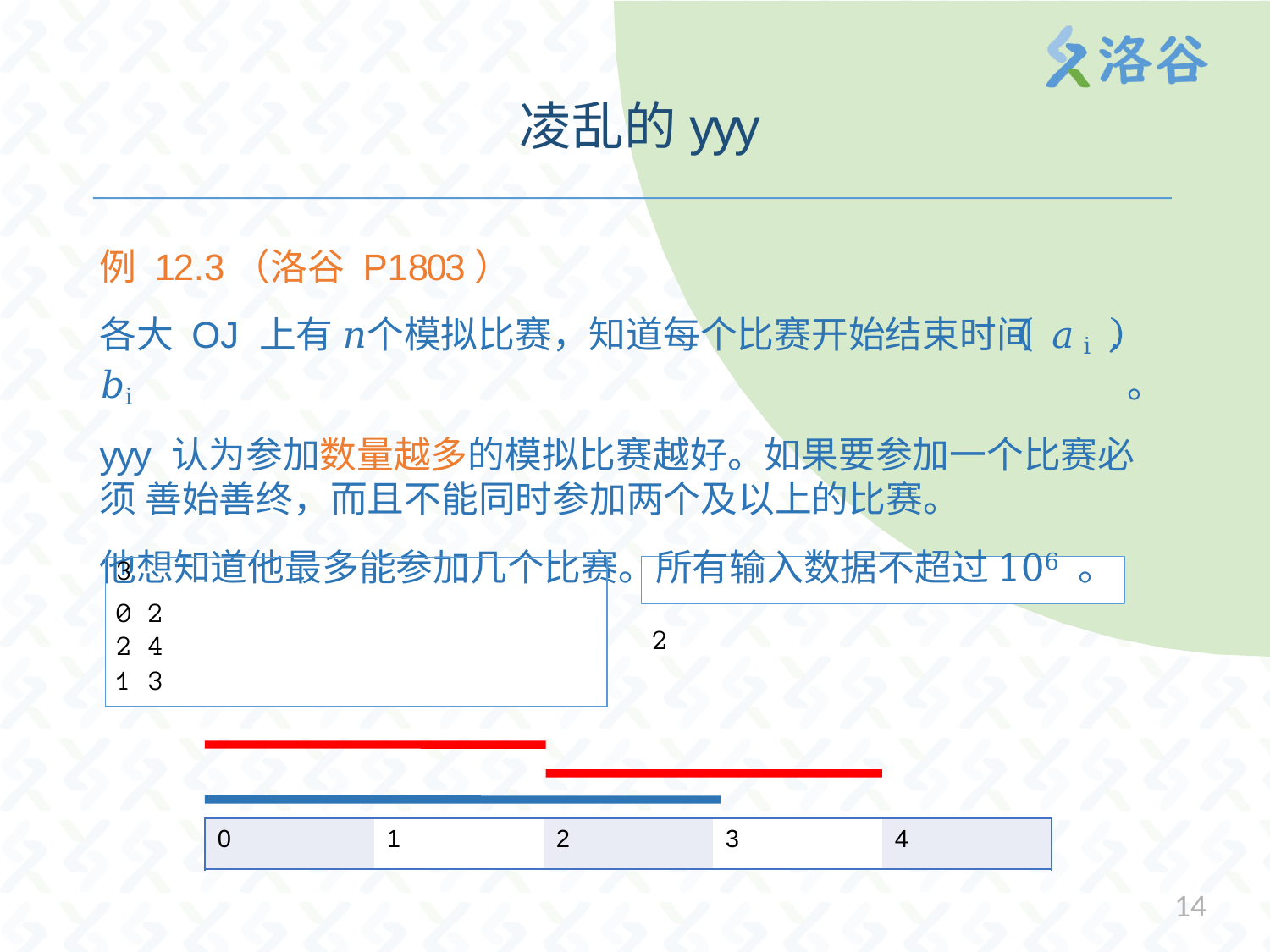

# 凌乱的yyy

例 12.3（洛谷 P1803）

各大 OJ 上有 𝑛个模拟比赛，知道每个比赛开始结束时间  𝑎i , 𝑏i	。

yyy 认为参加数量越多的模拟比赛越好。如果要参加一个比赛必须 善始善终，而且不能同时参加两个及以上的比赛。

他想知道他最多能参加几个比赛。所有输入数据不超过106。

2

| 3 |  |
| --- | --- |
| 0 | 2 |
| 2 | 4 |
| 1 | 3 |

0
1
2
3
4

14